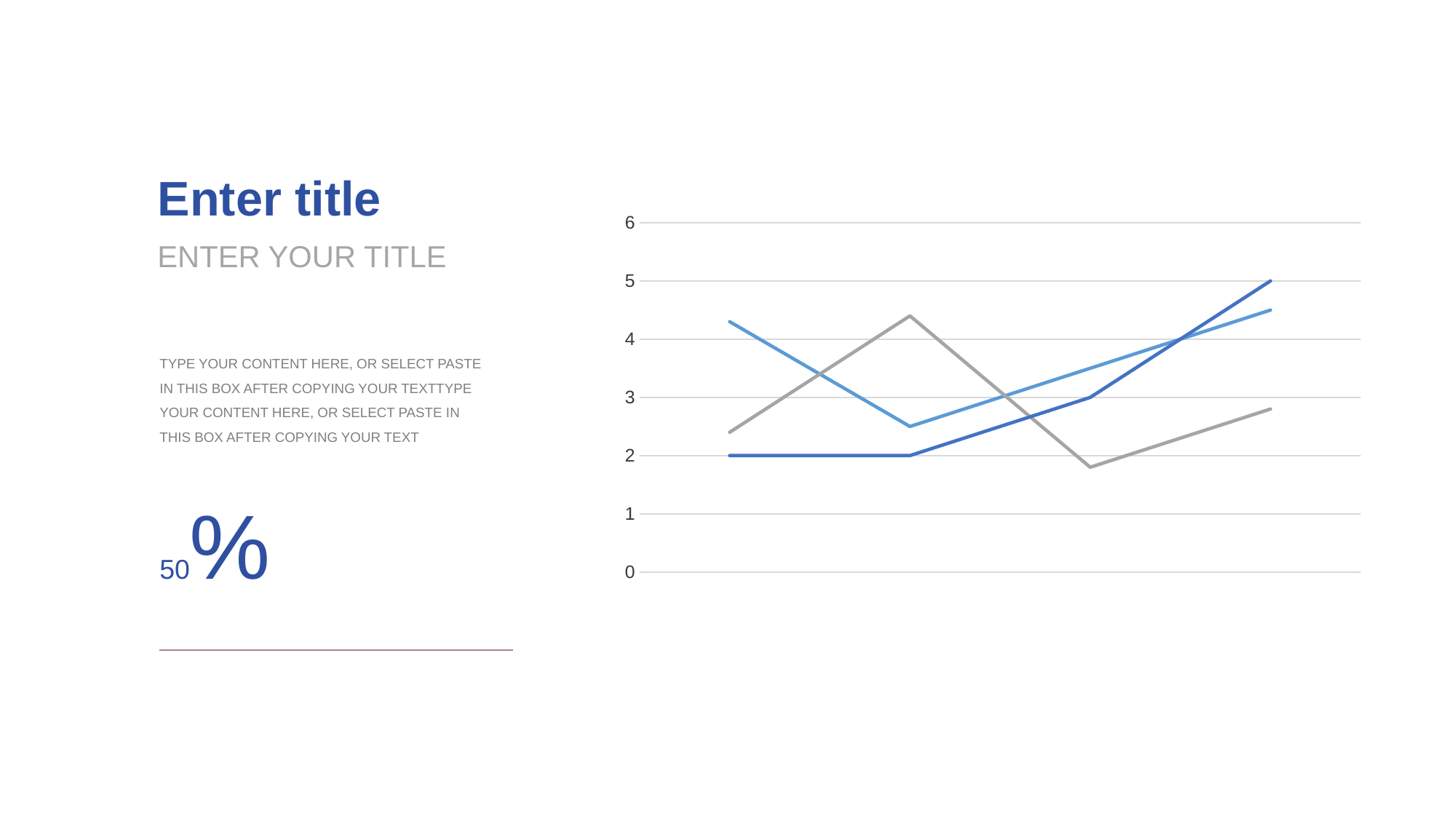

Enter title

### Chart

| Category | 系列 1 | 系列 2 | 系列 3 |
|---|---|---|---|
| 类别 1 | 4.3 | 2.4 | 2.0 |
| 类别 2 | 2.5 | 4.4 | 2.0 |
| 类别 3 | 3.5 | 1.8 | 3.0 |
| 类别 4 | 4.5 | 2.8 | 5.0 |
20NN
ENTER YOUR TITLE
Type your content here, or select Paste in this box after copying your textType your content here, or select Paste in this box after copying your text
50%